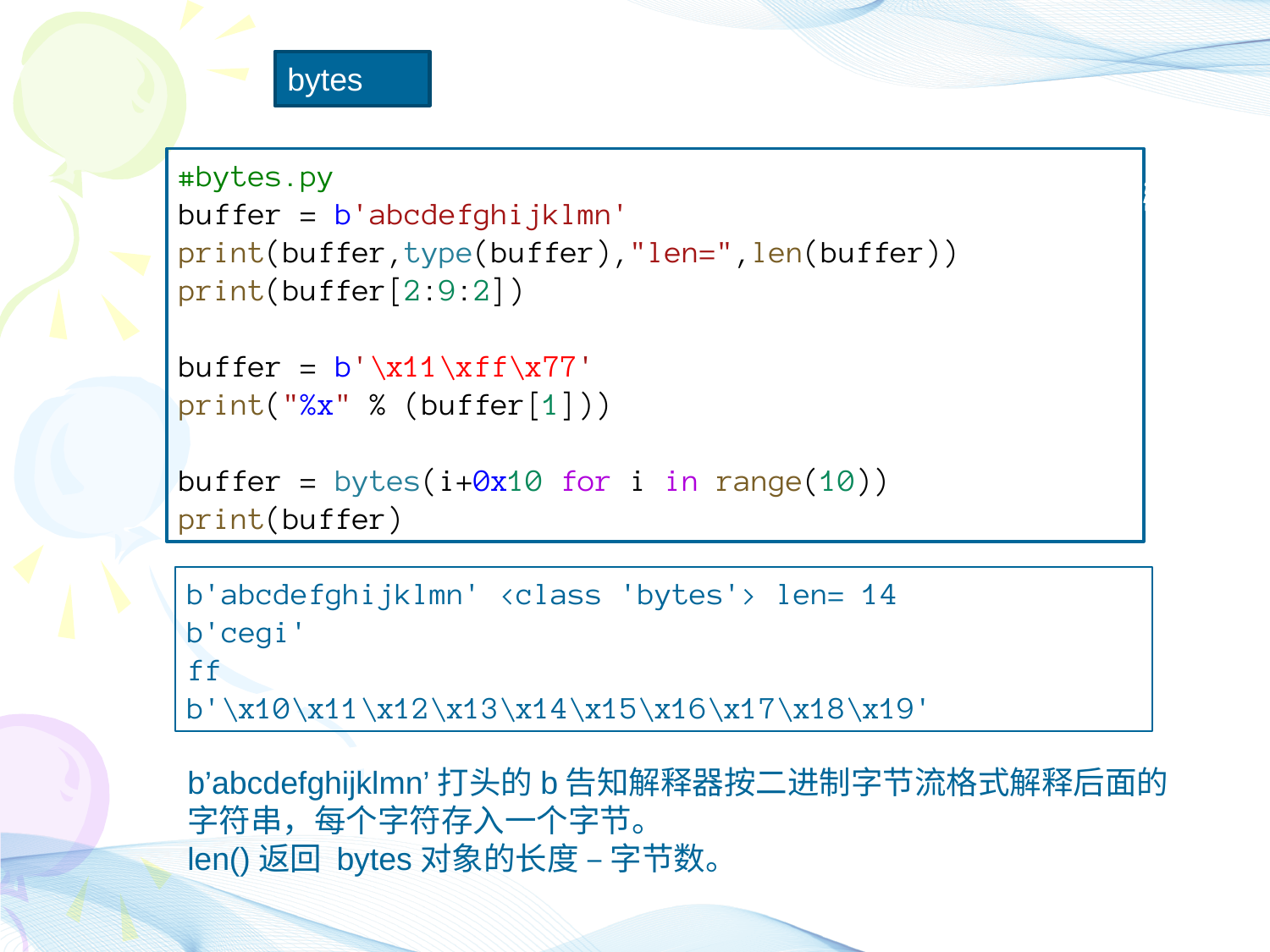

bytes
#bytes.py
buffer = b'abcdefghijklmn'
print(buffer,type(buffer),"len=",len(buffer))
print(buffer[2:9:2])
buffer = b'\x11\xff\x77'
print("%x" % (buffer[1]))
buffer = bytes(i+0x10 for i in range(10))
print(buffer)

b'abcdefghijklmn' <class 'bytes'> len= 14
b'cegi'
ff
b'\x10\x11\x12\x13\x14\x15\x16\x17\x18\x19'
b’abcdefghijklmn’打头的b告知解释器按二进制字节流格式解释后面的字符串，每个字符存入一个字节。
len()返回 bytes对象的长度 – 字节数。